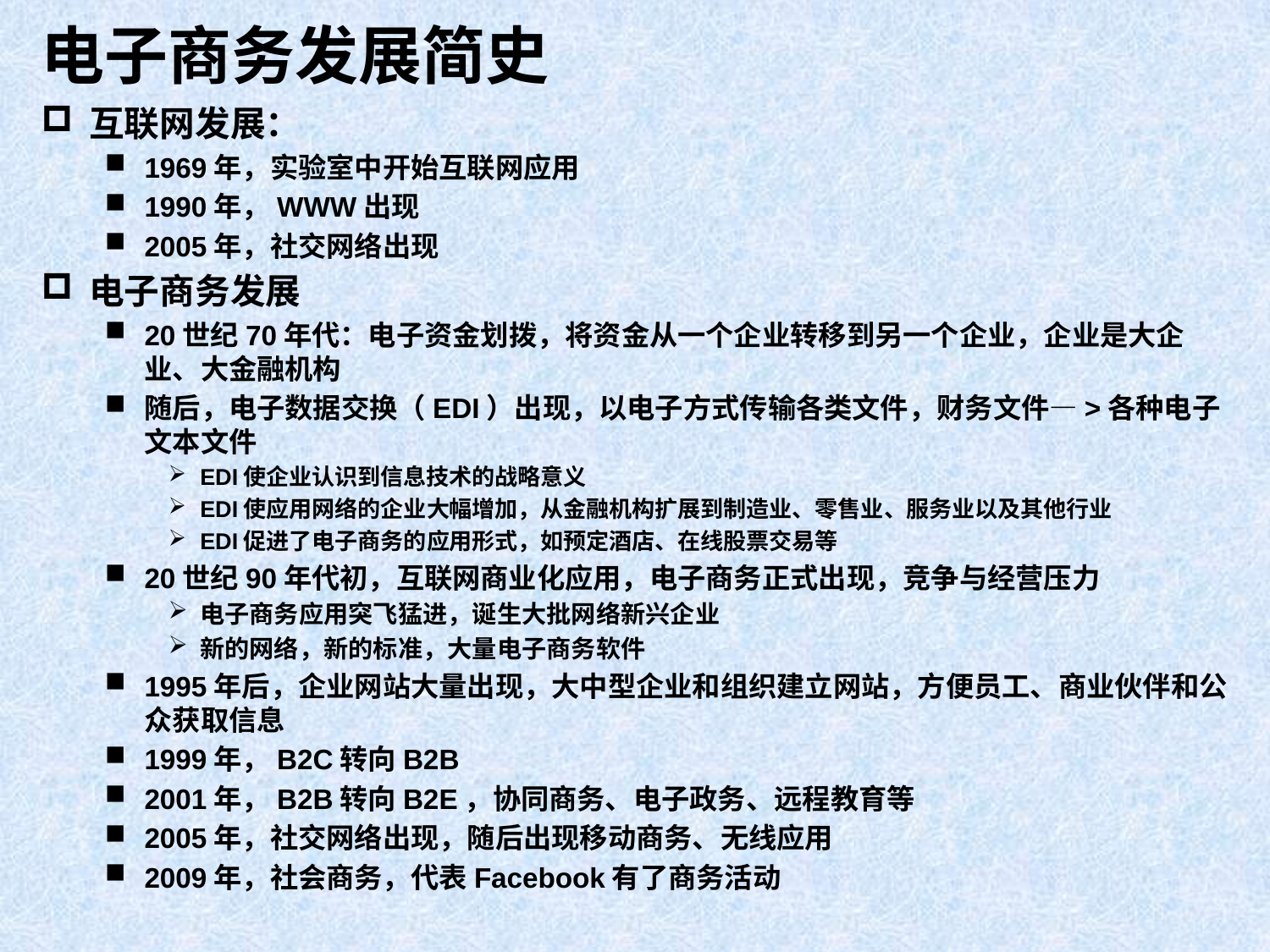

# 电子商务发展简史
互联网发展：
1969年，实验室中开始互联网应用
1990年，WWW出现
2005年，社交网络出现
电子商务发展
20世纪70年代：电子资金划拨，将资金从一个企业转移到另一个企业，企业是大企业、大金融机构
随后，电子数据交换（EDI）出现，以电子方式传输各类文件，财务文件—>各种电子文本文件
EDI使企业认识到信息技术的战略意义
EDI使应用网络的企业大幅增加，从金融机构扩展到制造业、零售业、服务业以及其他行业
EDI促进了电子商务的应用形式，如预定酒店、在线股票交易等
20世纪90年代初，互联网商业化应用，电子商务正式出现，竞争与经营压力
电子商务应用突飞猛进，诞生大批网络新兴企业
新的网络，新的标准，大量电子商务软件
1995年后，企业网站大量出现，大中型企业和组织建立网站，方便员工、商业伙伴和公众获取信息
1999年，B2C转向B2B
2001年，B2B转向B2E，协同商务、电子政务、远程教育等
2005年，社交网络出现，随后出现移动商务、无线应用
2009年，社会商务，代表Facebook有了商务活动